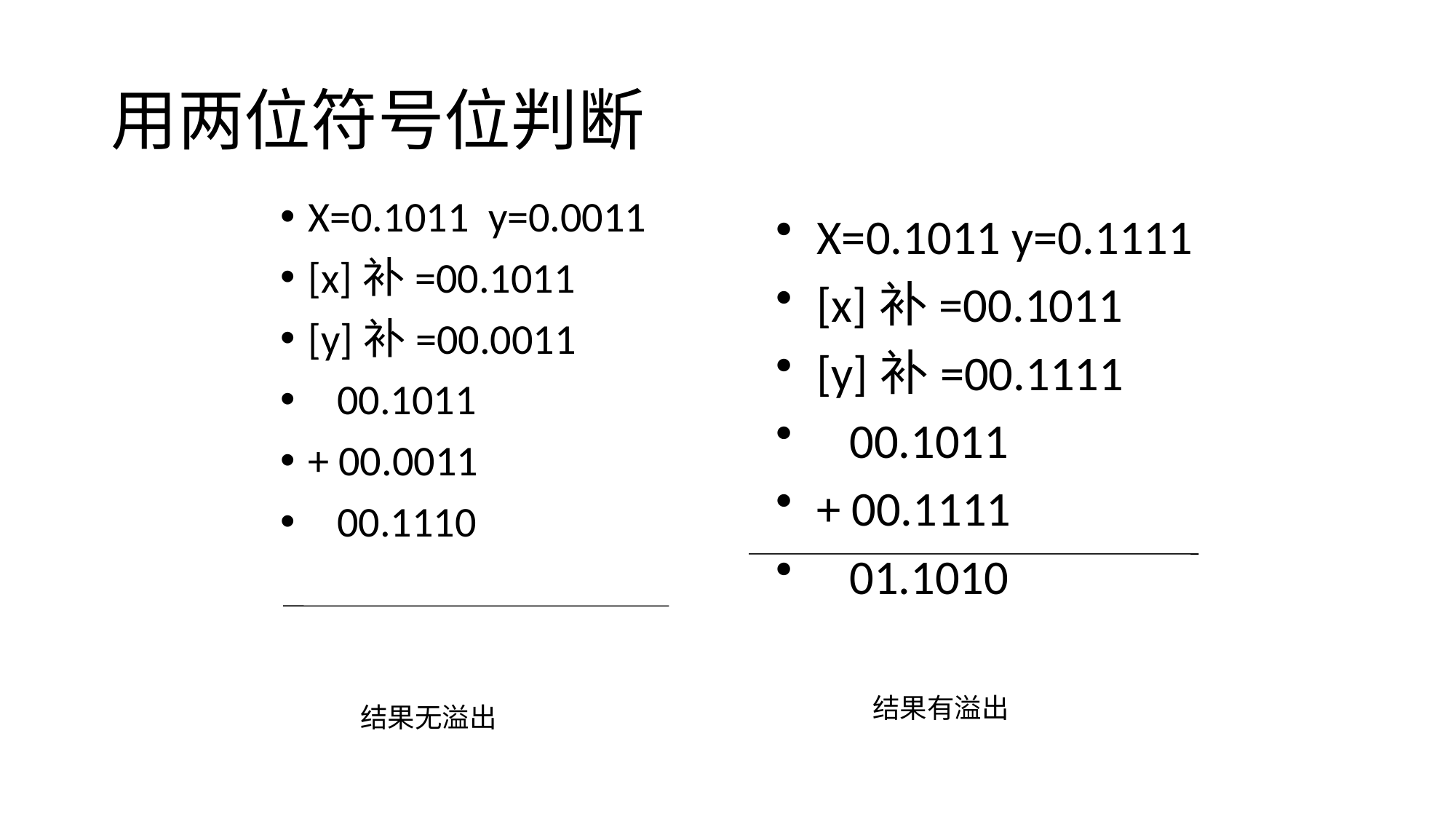

# 用两位符号位判断
X=0.1011  y=0.0011
[x]补=00.1011
[y]补=00.0011
   00.1011
+ 00.0011
   00.1110
X=0.1011 y=0.1111
[x]补=00.1011
[y]补=00.1111
   00.1011
+ 00.1111
   01.1010

结果有溢出
结果无溢出